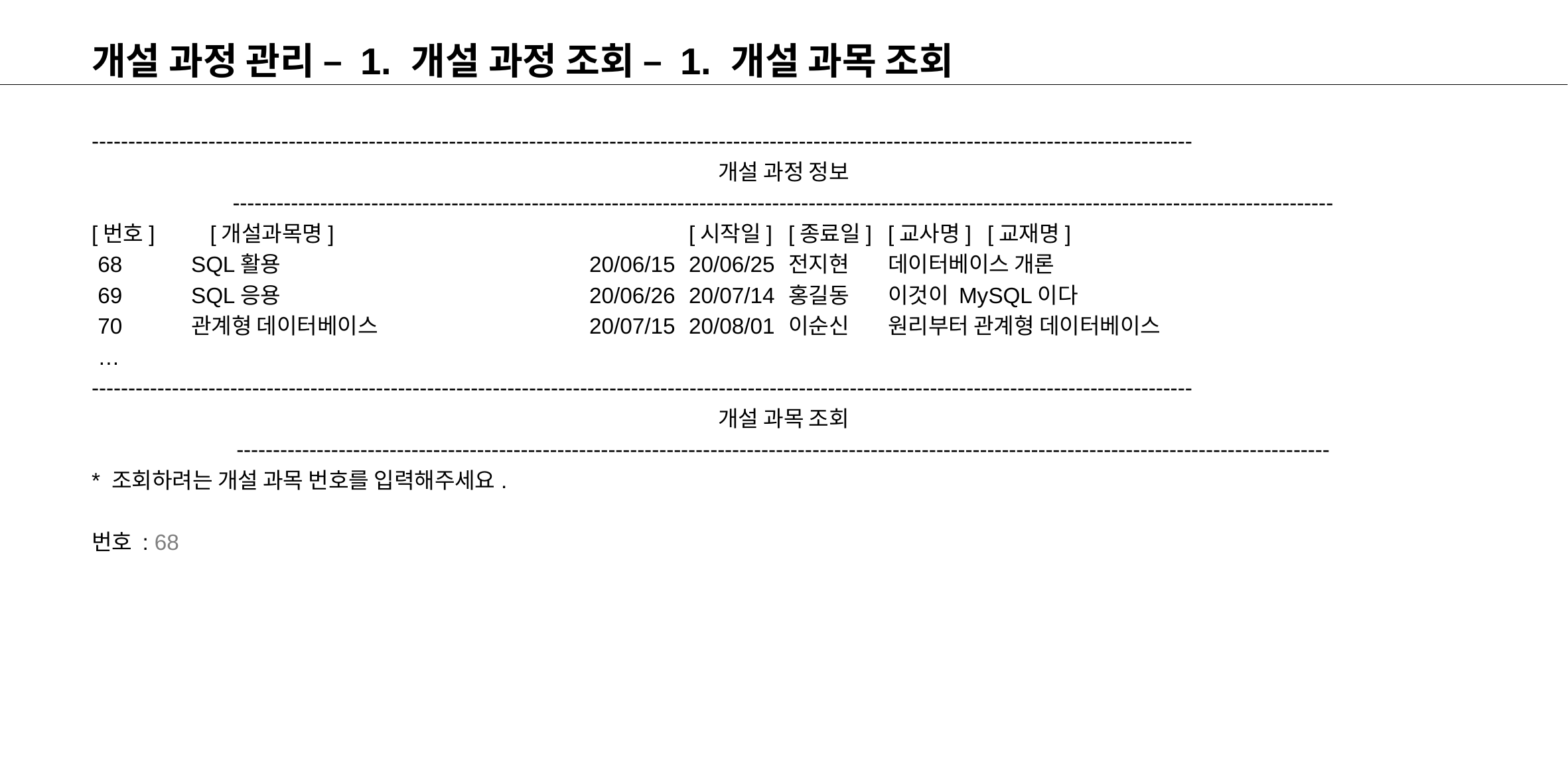

# 개설 과정 관리 – 1. 개설 과정 조회 – 1. 개설 과목 조회
-------------------------------------------------------------------------------------------------------------------------------------------------------
개설 과정 정보
-------------------------------------------------------------------------------------------------------------------------------------------------------
[번호]         [개설과목명]				[시작일]	[종료일]	[교사명]	[교재명]
 68	SQL활용				20/06/15	20/06/25	전지현	데이터베이스 개론
 69	SQL응용				20/06/26	20/07/14	홍길동	이것이 MySQL이다
 70	관계형 데이터베이스			20/07/15	20/08/01	이순신	원리부터 관계형 데이터베이스
 …
-------------------------------------------------------------------------------------------------------------------------------------------------------
개설 과목 조회
------------------------------------------------------------------------------------------------------------------------------------------------------
* 조회하려는 개설 과목 번호를 입력해주세요.

번호 : 68